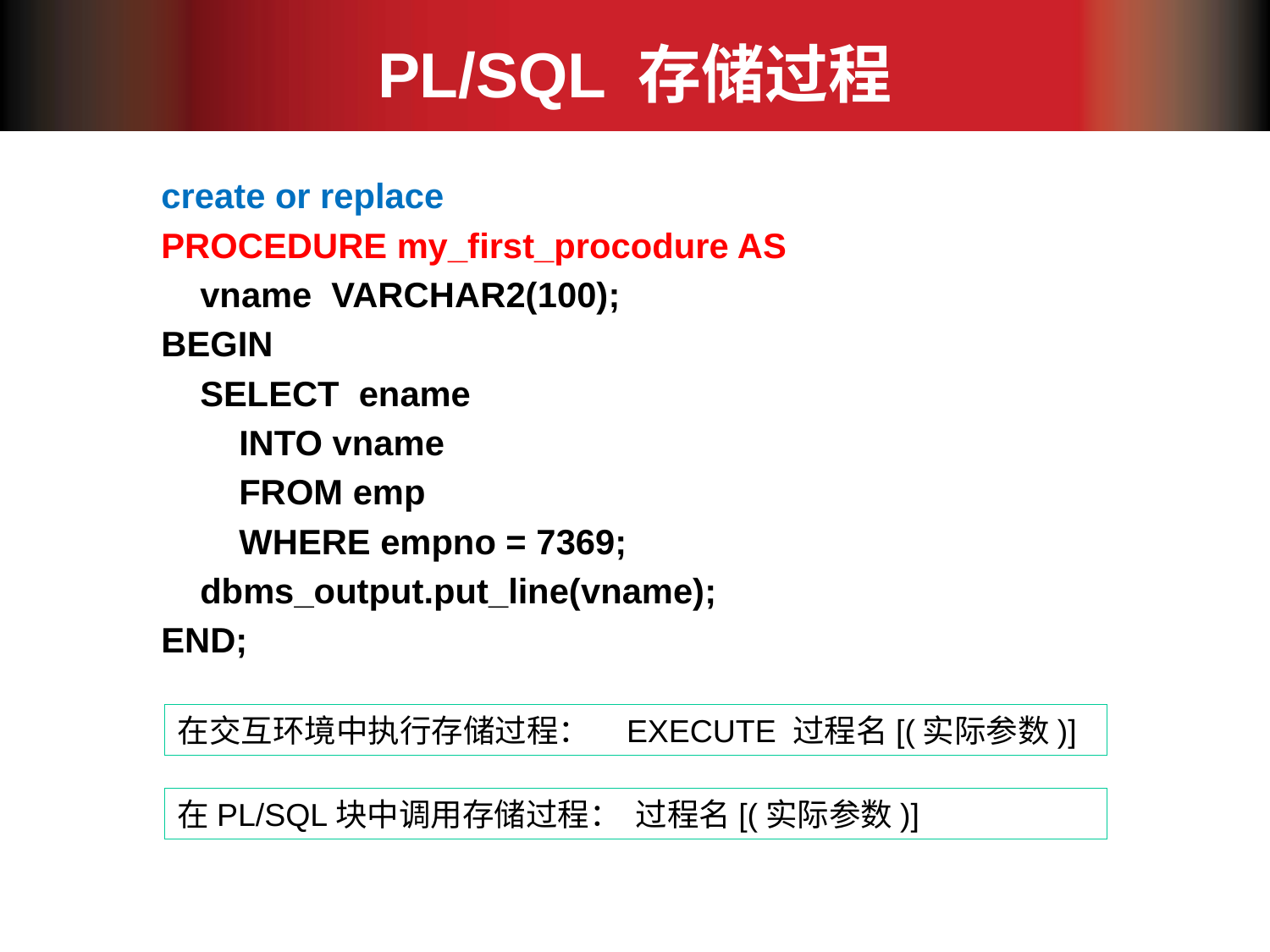

# PL/SQL 存储过程
create or replace
PROCEDURE my_first_procodure AS
    vname  VARCHAR2(100);
BEGIN
    SELECT  ename
        INTO vname
        FROM emp
        WHERE empno = 7369;
    dbms_output.put_line(vname);
END;
在交互环境中执行存储过程：    EXECUTE 过程名[(实际参数)]
在PL/SQL块中调用存储过程：  过程名[(实际参数)]